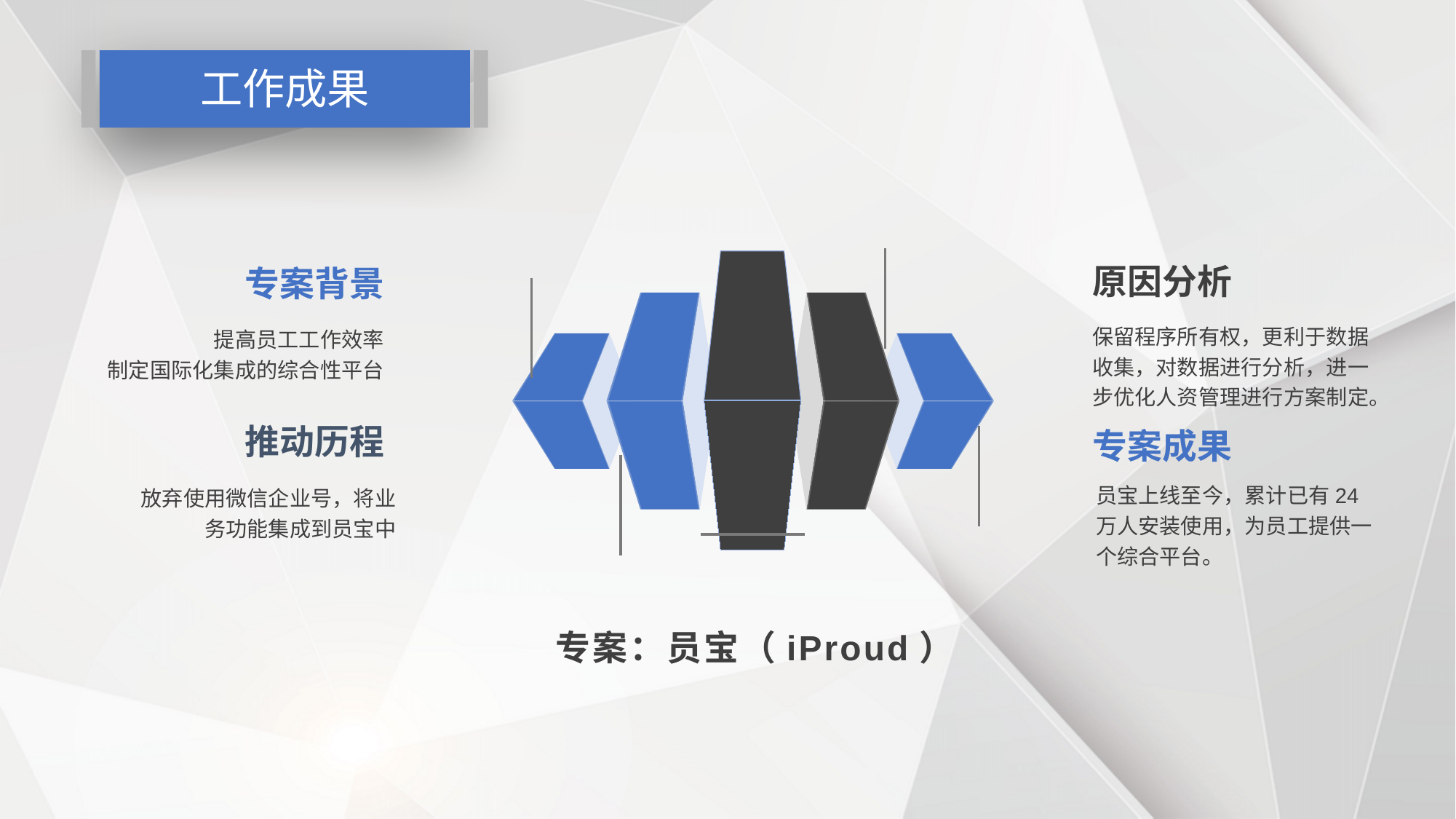

工作成果

原因分析
保留程序所有权，更利于数据收集，对数据进行分析，进一步优化人资管理进行方案制定。
专案背景
提高员工工作效率
制定国际化集成的综合性平台
推动历程
放弃使用微信企业号，将业务功能集成到员宝中
专案成果
员宝上线至今，累计已有24万人安装使用，为员工提供一个综合平台。
专案：员宝（iProud）